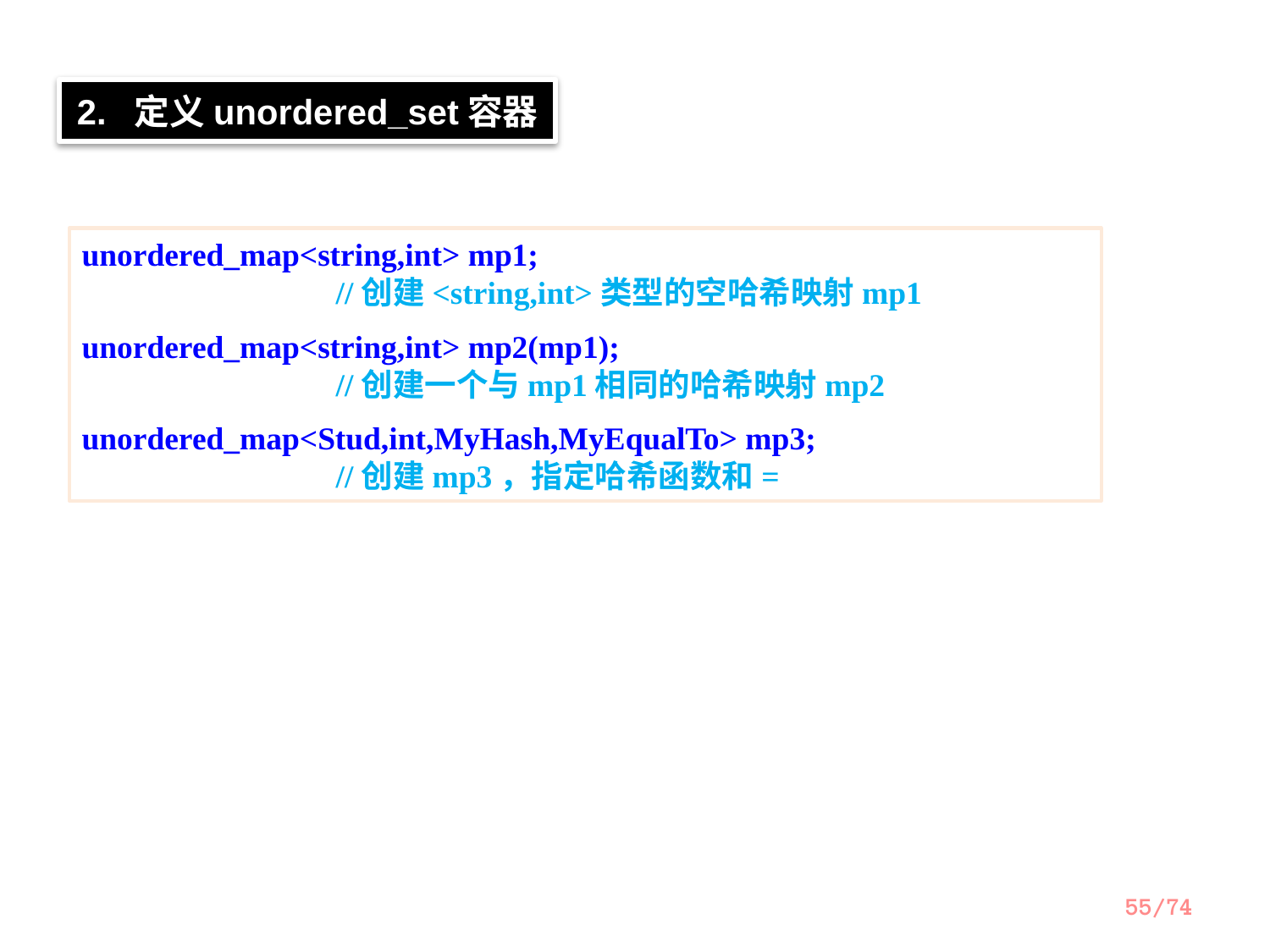

2.  定义unordered_set容器
unordered_map<string,int> mp1;						//创建<string,int>类型的空哈希映射mp1
unordered_map<string,int> mp2(mp1);					//创建一个与mp1相同的哈希映射mp2
unordered_map<Stud,int,MyHash,MyEqualTo> mp3;				//创建mp3，指定哈希函数和=
55/74